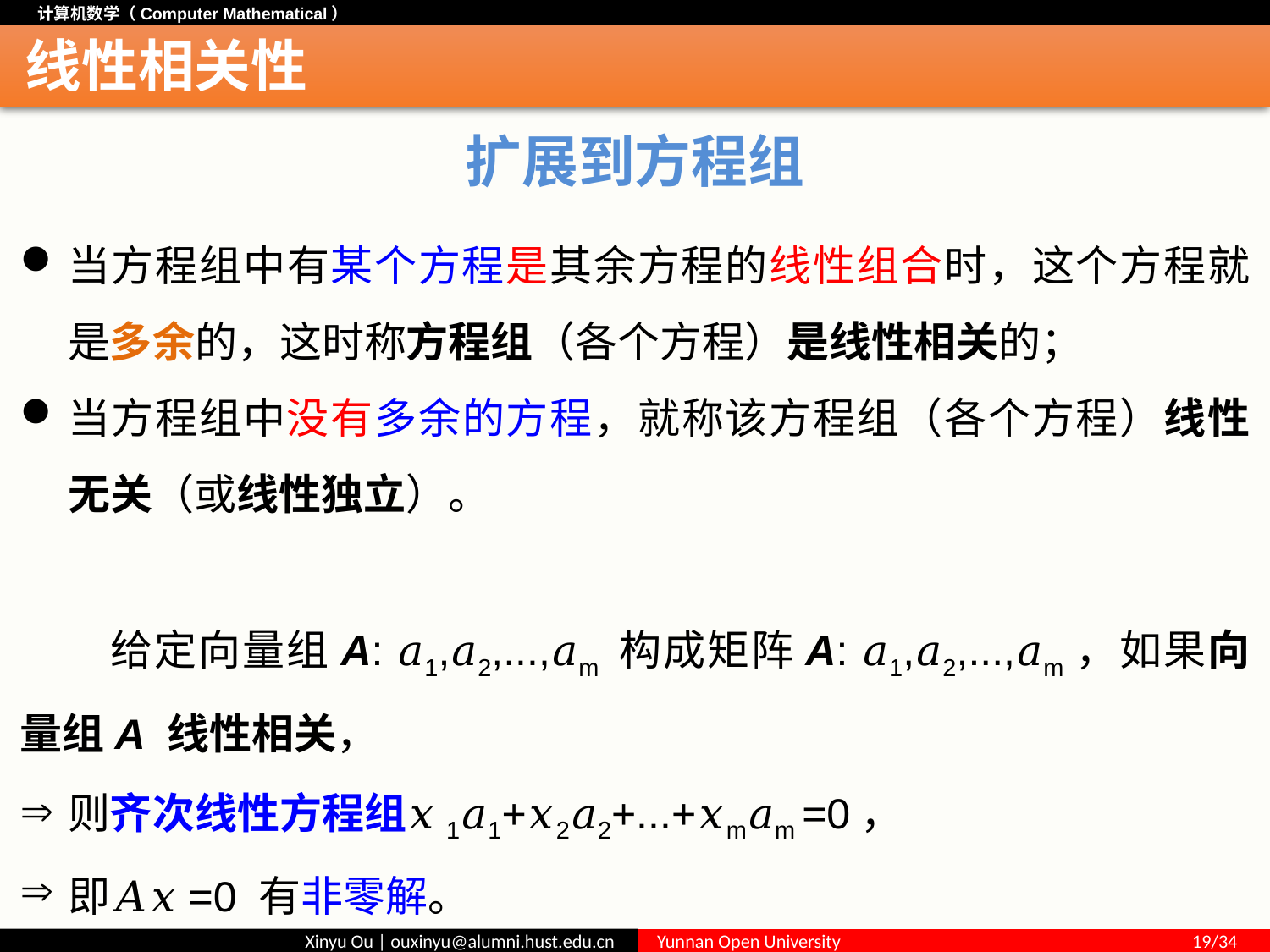

# 线性相关性
扩展到方程组
当方程组中有某个方程是其余方程的线性组合时，这个方程就是多余的，这时称方程组（各个方程）是线性相关的；
当方程组中没有多余的方程，就称该方程组（各个方程）线性无关（或线性独立）。

       给定向量组A: 𝑎1,𝑎2,...,𝑎m 构成矩阵A: 𝑎1,𝑎2,...,𝑎m，如果向量组A 线性相关，
则齐次线性方程组𝑥1𝑎1+𝑥2𝑎2+...+𝑥m𝑎m =0，
即𝐴𝑥=0 有非零解。